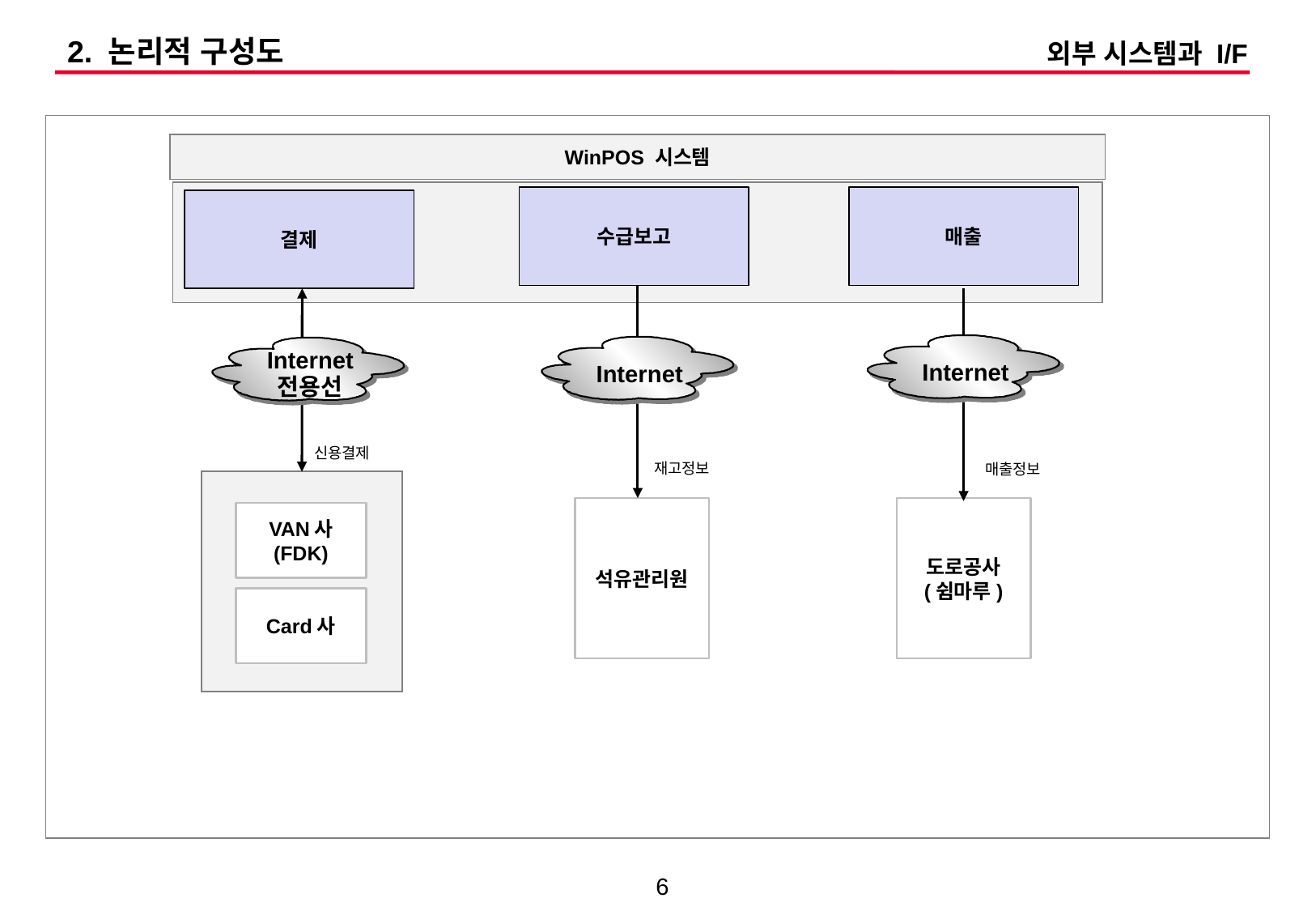

# 2. 논리적 구성도
외부 시스템과 I/F

WinPOS 시스템

수급보고
매출
결제

Internet

Internet

Internet
전용선
신용결제
재고정보
매출정보

석유관리원
도로공사
(쉼마루)
VAN사
(FDK)
Card사